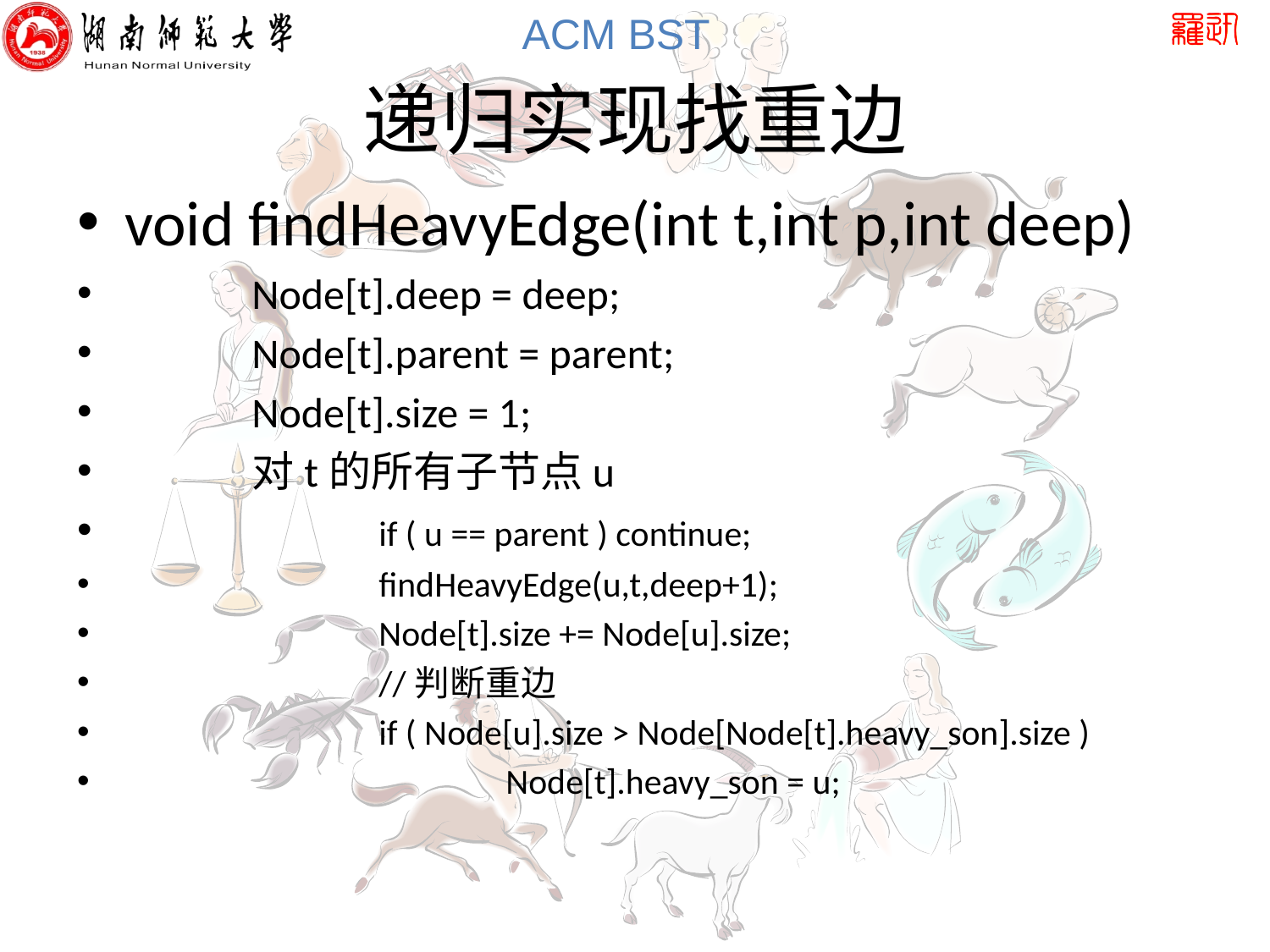

# 递归实现找重边
void findHeavyEdge(int t,int p,int deep)
	Node[t].deep = deep;
	Node[t].parent = parent;
	Node[t].size = 1;
	对t的所有子节点u
		if ( u == parent ) continue;
		findHeavyEdge(u,t,deep+1);
		Node[t].size += Node[u].size;
		//判断重边
		if ( Node[u].size > Node[Node[t].heavy_son].size )
			Node[t].heavy_son = u;